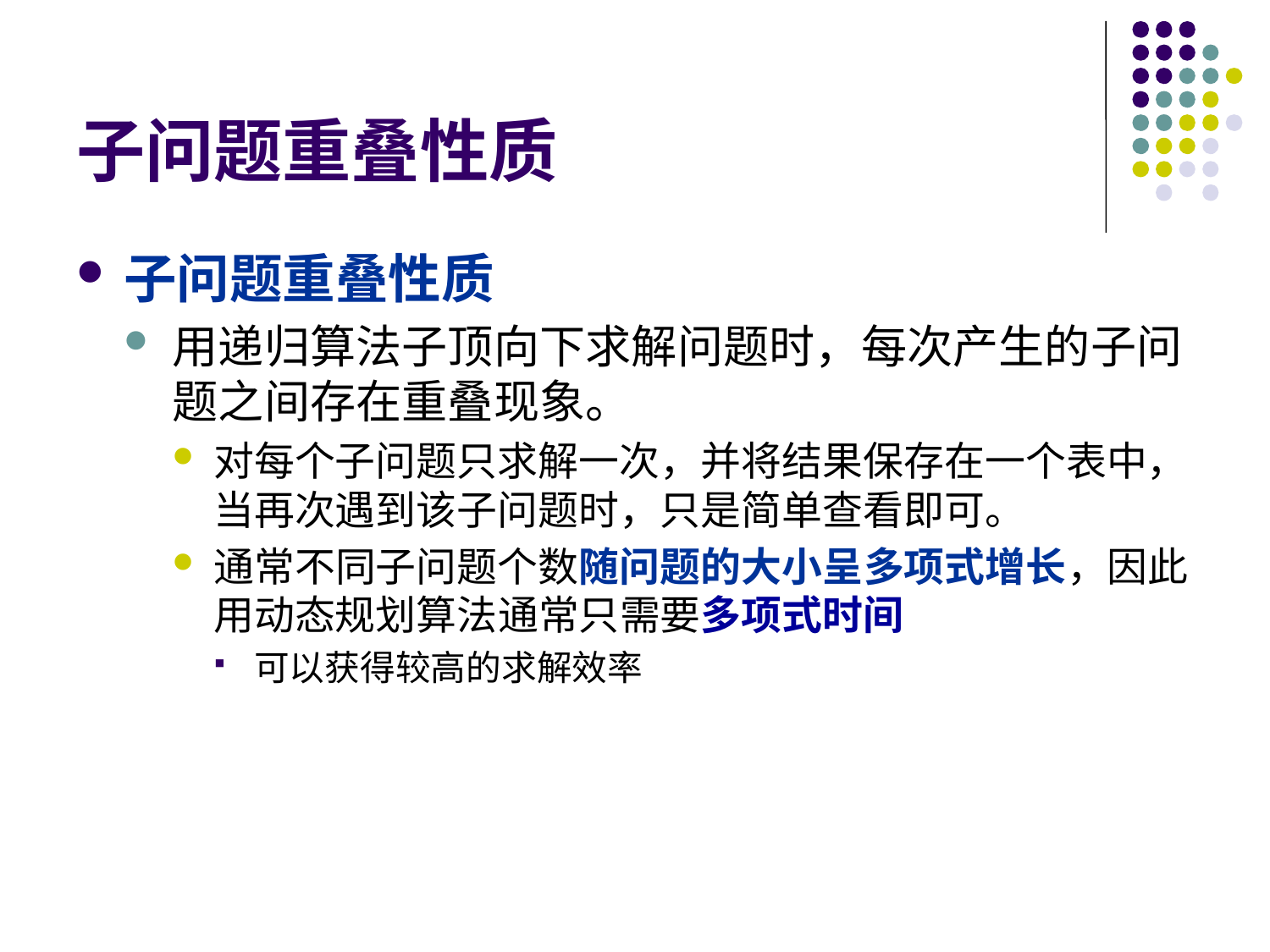

# 子问题重叠性质
子问题重叠性质
用递归算法子顶向下求解问题时，每次产生的子问题之间存在重叠现象。
对每个子问题只求解一次，并将结果保存在一个表中，当再次遇到该子问题时，只是简单查看即可。
通常不同子问题个数随问题的大小呈多项式增长，因此用动态规划算法通常只需要多项式时间
可以获得较高的求解效率